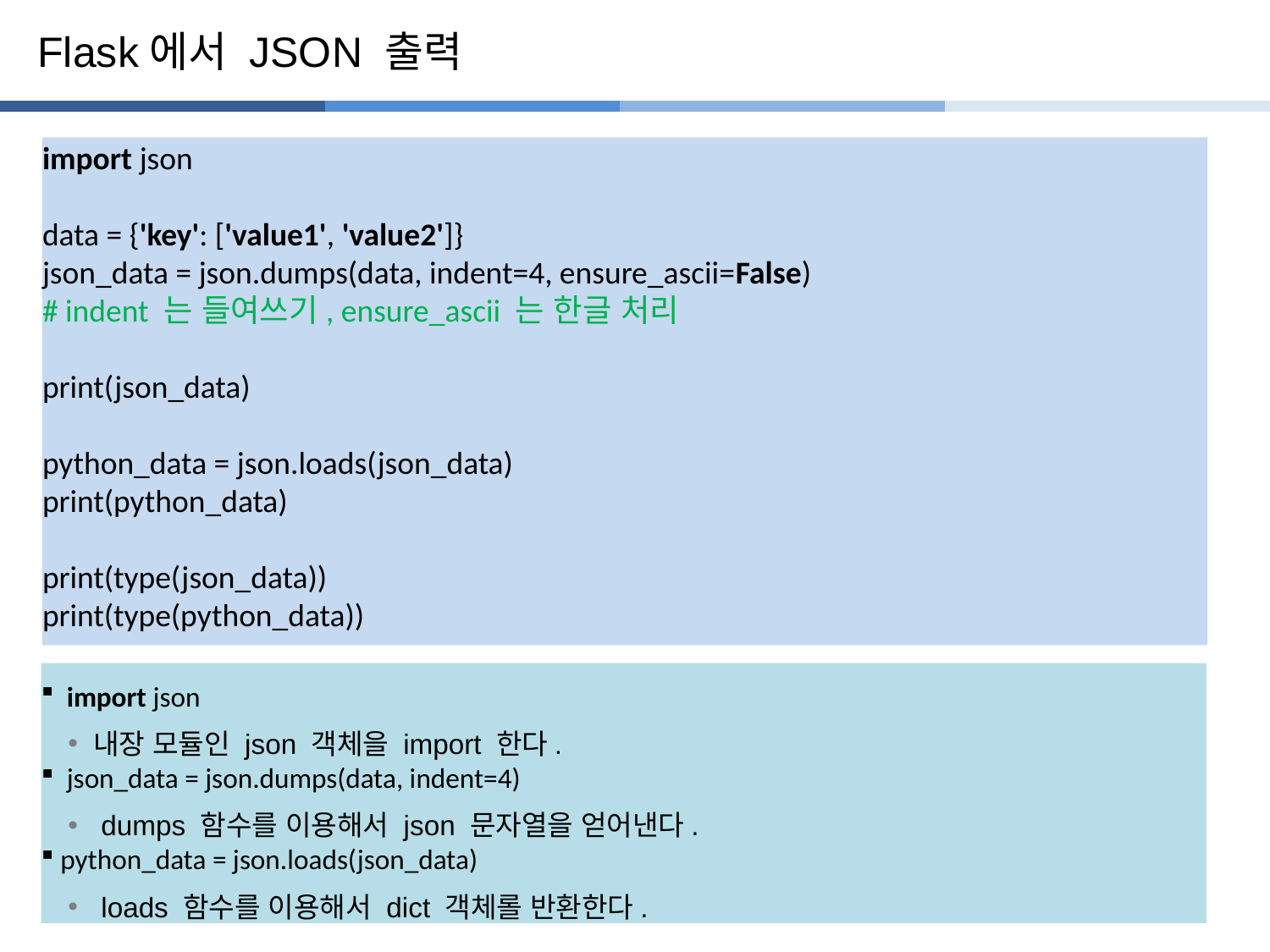

# Flask에서 JSON 출력
import json
data = {'key': ['value1', 'value2']}
json_data = json.dumps(data, indent=4, ensure_ascii=False)
# indent 는 들여쓰기, ensure_ascii 는 한글 처리

print(json_data)

python_data = json.loads(json_data)
print(python_data)

print(type(json_data))
print(type(python_data))
  import json
내장 모듈인 json 객체을 import 한다.
  json_data = json.dumps(data, indent=4)
 dumps 함수를 이용해서 json 문자열을 얻어낸다.
 python_data = json.loads(json_data)
 loads 함수를 이용해서 dict 객체롤 반환한다.